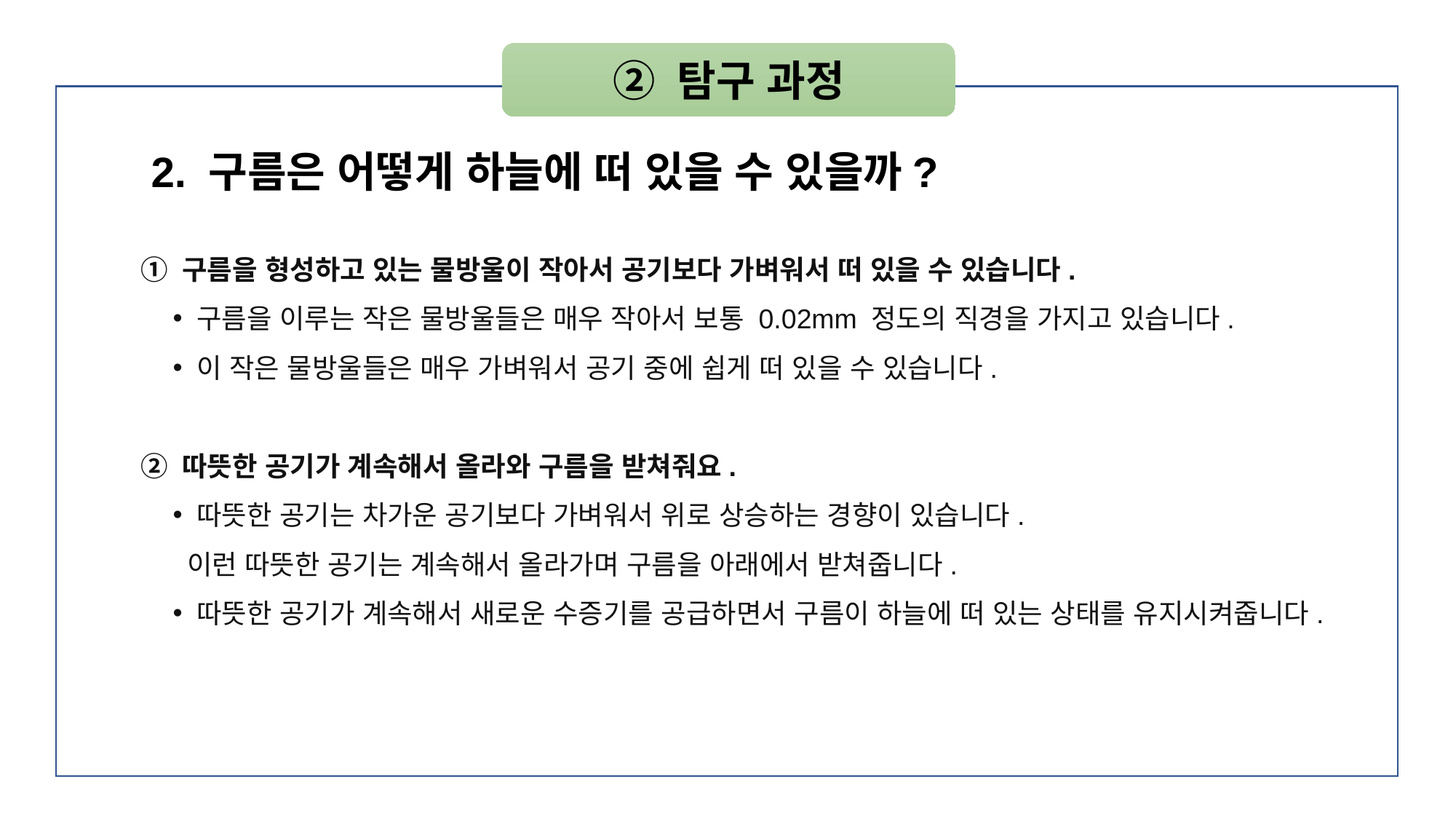

② 탐구 과정

2. 구름은 어떻게 하늘에 떠 있을 수 있을까?
① 구름을 형성하고 있는 물방울이 작아서 공기보다 가벼워서 떠 있을 수 있습니다.
 구름을 이루는 작은 물방울들은 매우 작아서 보통 0.02mm 정도의 직경을 가지고 있습니다.
 이 작은 물방울들은 매우 가벼워서 공기 중에 쉽게 떠 있을 수 있습니다.

② 따뜻한 공기가 계속해서 올라와 구름을 받쳐줘요.
 따뜻한 공기는 차가운 공기보다 가벼워서 위로 상승하는 경향이 있습니다.
 이런 따뜻한 공기는 계속해서 올라가며 구름을 아래에서 받쳐줍니다.
 따뜻한 공기가 계속해서 새로운 수증기를 공급하면서 구름이 하늘에 떠 있는 상태를 유지시켜줍니다.